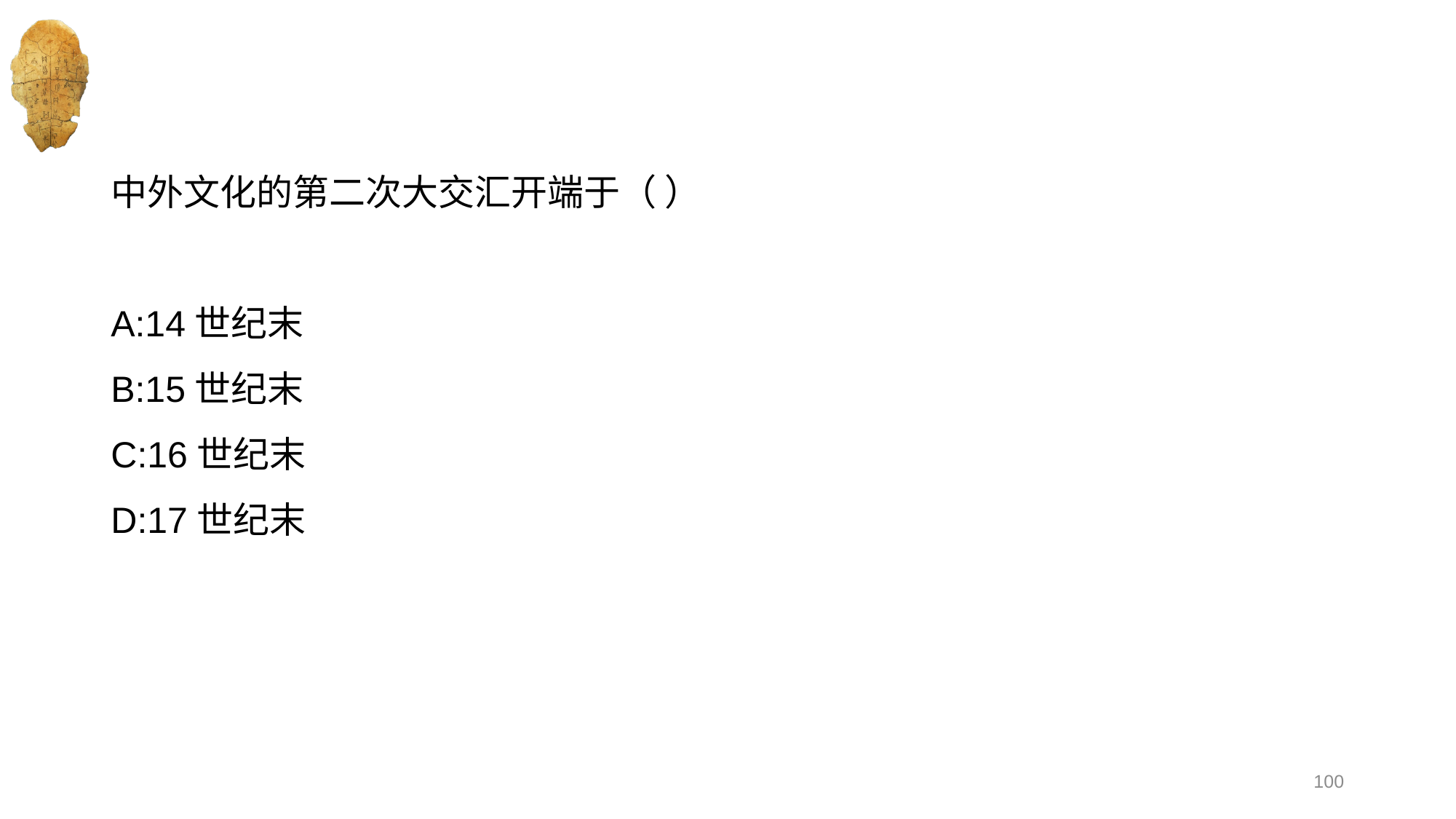

#
中外文化的第二次大交汇开端于（ ）

A:14世纪末
B:15世纪末
C:16世纪末
D:17世纪末

100